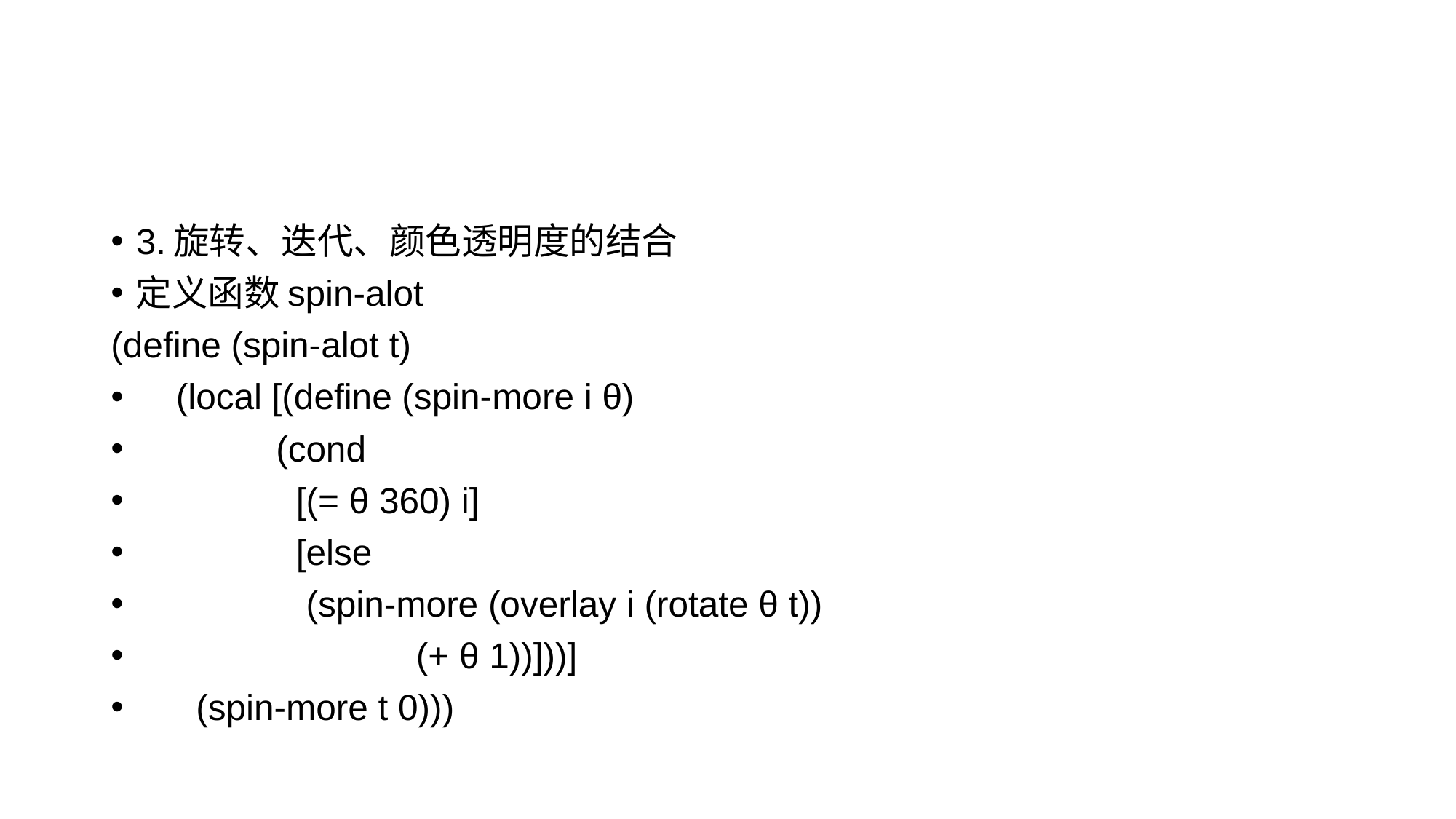

3.旋转、迭代、颜色透明度的结合
定义函数spin-alot
(define (spin-alot t)
    (local [(define (spin-more i θ)
              (cond
                [(= θ 360) i]
                [else
                 (spin-more (overlay i (rotate θ t))
                            (+ θ 1))]))]
      (spin-more t 0)))